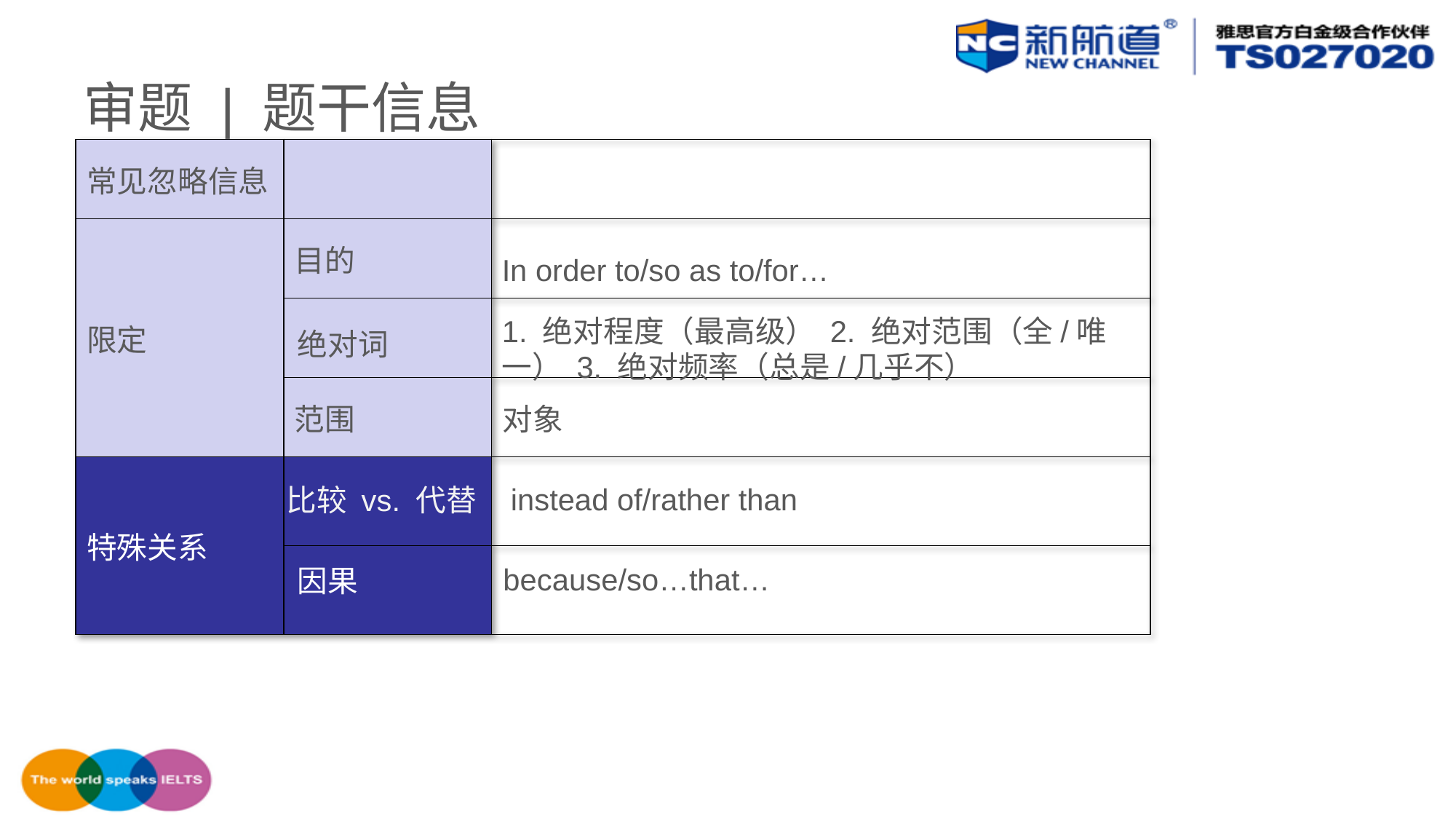

# 审题 | 题干信息
| 常见忽略信息 |  |  |
| --- | --- | --- |
| 限定 | 目的 |  |
|  |  |  |
|  | 范围 | 对象 |
| 特殊关系 |  | 条件 |
|  |  | 因果 |
In order to/so as to/for…
1. 绝对程度（最高级） 2. 绝对范围（全/唯一） 3. 绝对频率（总是/几乎不）
绝对词
instead of/rather than
比较 vs. 代替
because/so…that…
因果
比较
并列